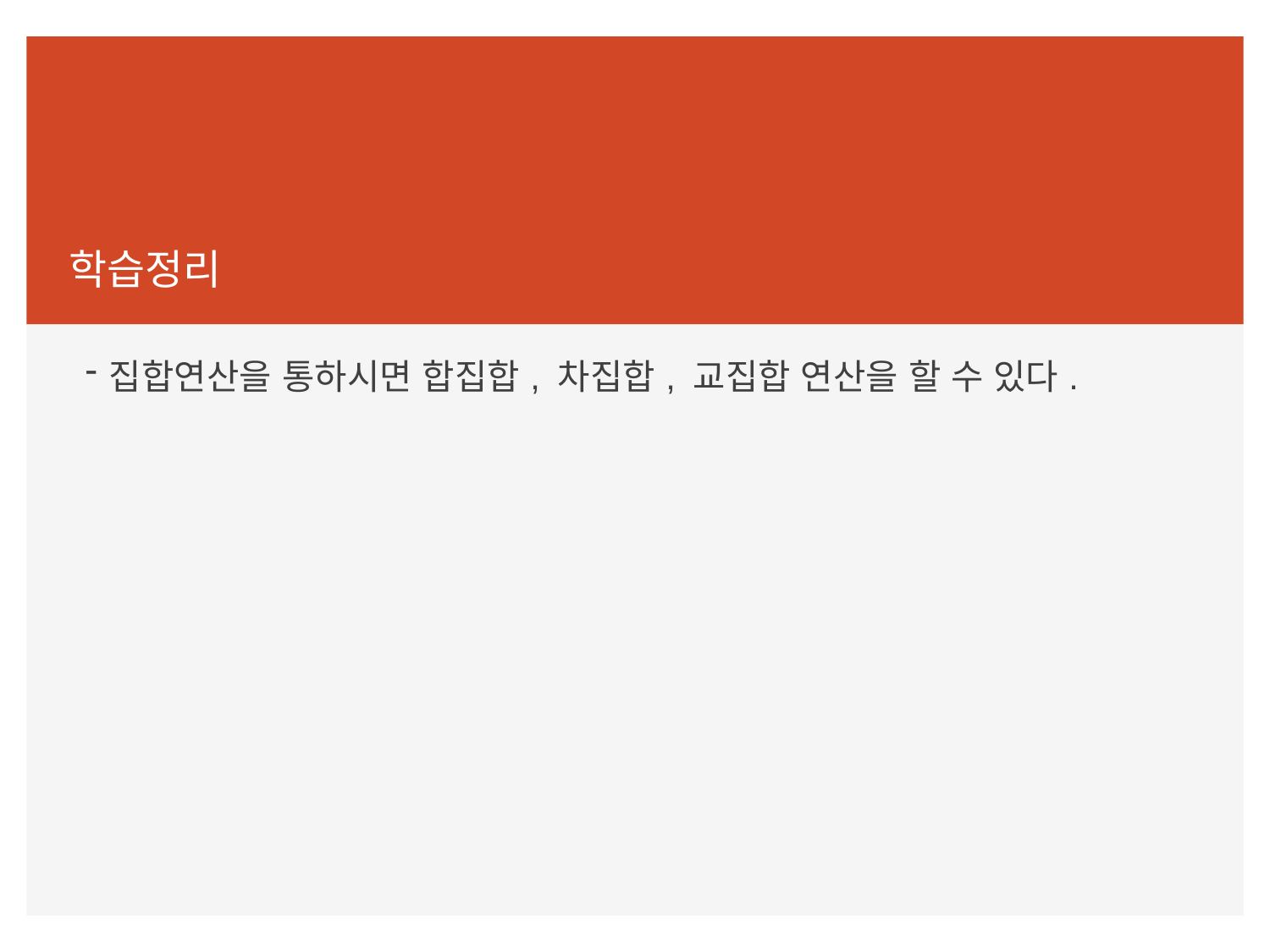

학습정리
집합연산을 통하시면 합집합, 차집합, 교집합 연산을 할 수 있다.